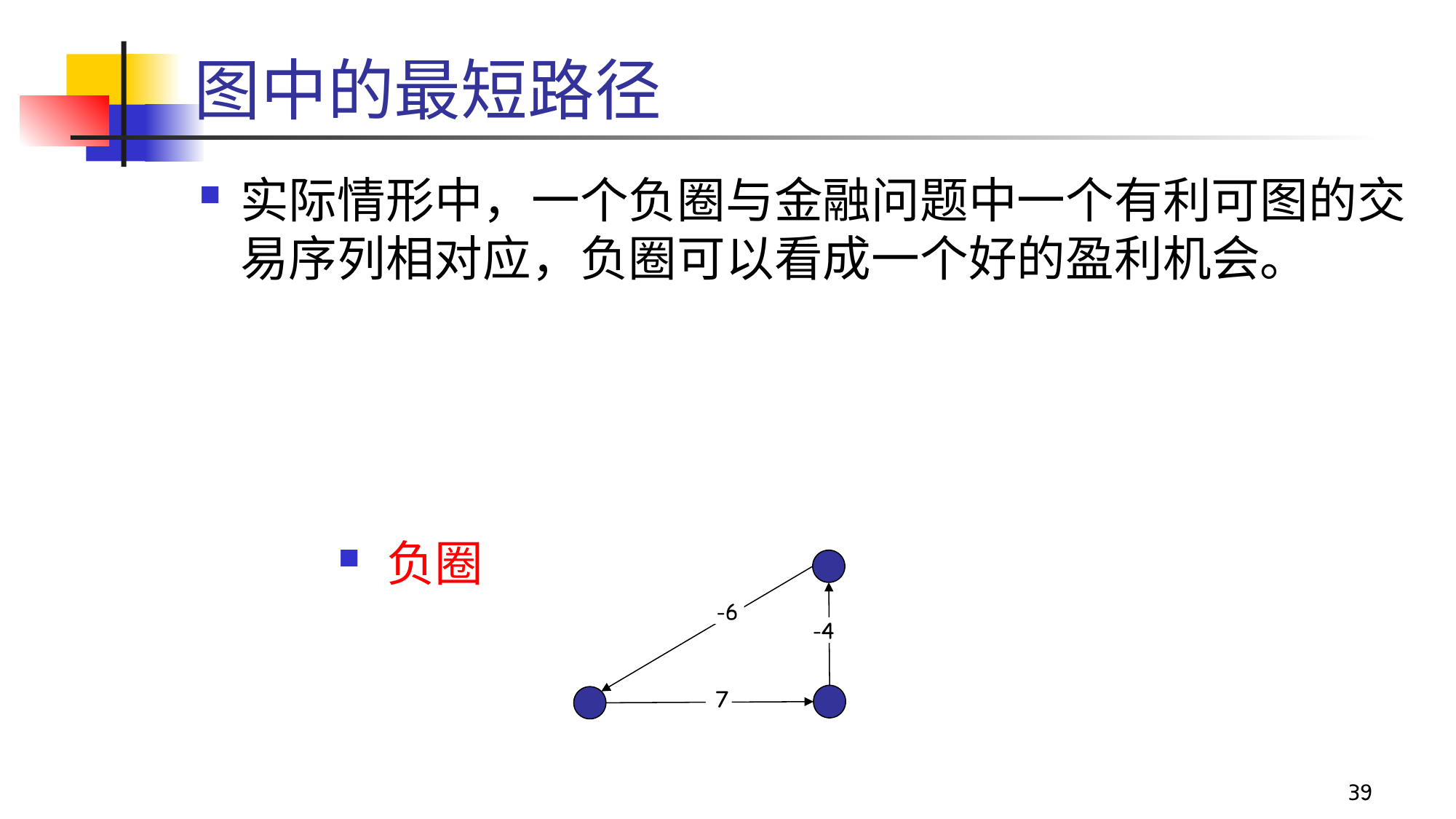

# 图中的最短路径
实际情形中，一个负圈与金融问题中一个有利可图的交易序列相对应，负圈可以看成一个好的盈利机会。

 负圈

 -6
 -4

 7

39